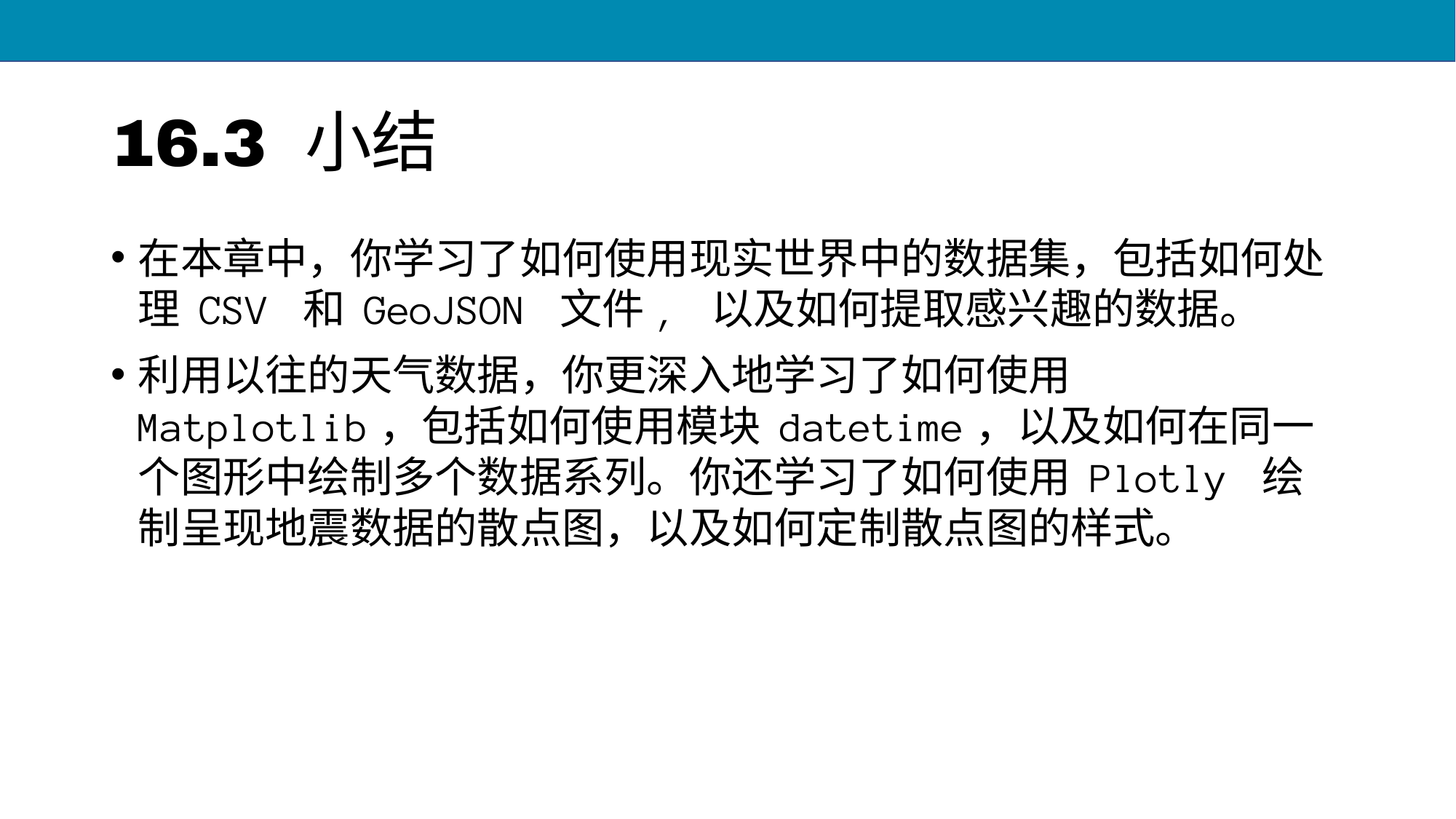

# 16.3 小结
在本章中，你学习了如何使用现实世界中的数据集，包括如何处理 CSV 和 GeoJSON 文件, 以及如何提取感兴趣的数据。
利用以往的天气数据，你更深入地学习了如何使用 Matplotlib，包括如何使用模块 datetime，以及如何在同一个图形中绘制多个数据系列。你还学习了如何使用 Plotly 绘制呈现地震数据的散点图，以及如何定制散点图的样式。